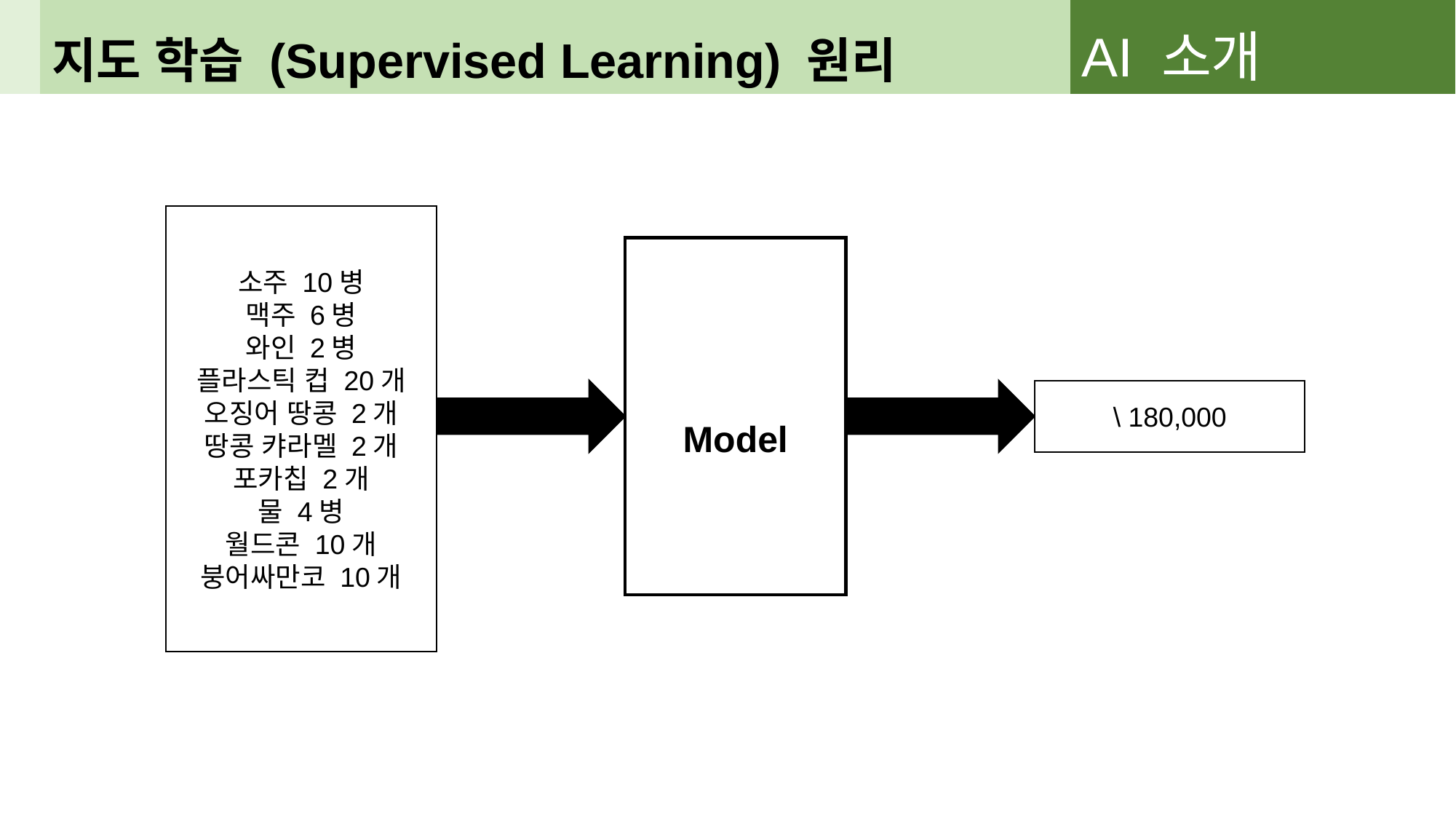

지도 학습 (Supervised Learning) 원리
AI 소개
소주 10병
맥주 6병
와인 2병
플라스틱 컵 20개
오징어 땅콩 2개
땅콩 캬라멜 2개
포카칩 2개
물 4병
월드콘 10개
붕어싸만코 10개
Model

\ 180,000